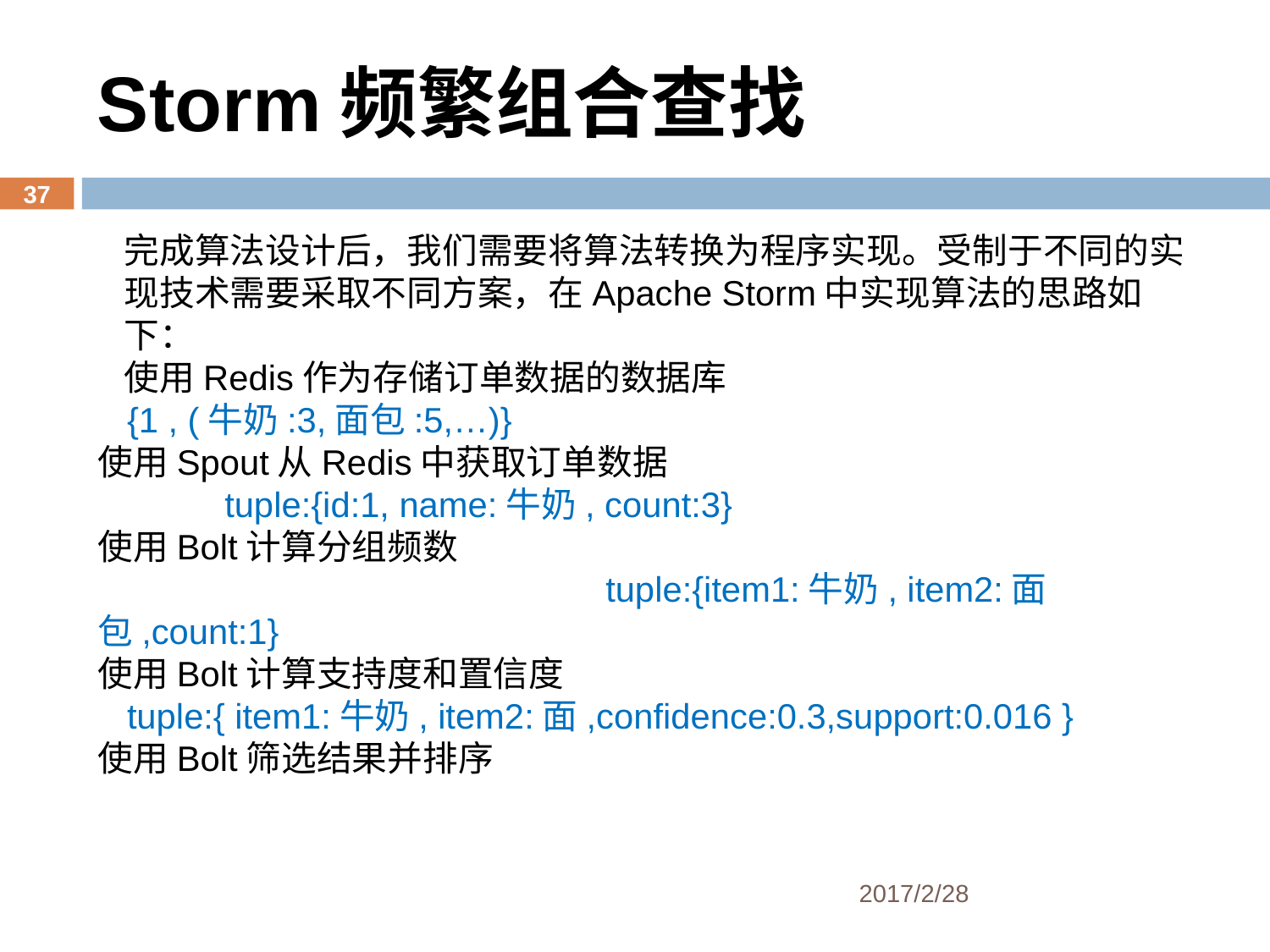

Storm频繁组合查找
完成算法设计后，我们需要将算法转换为程序实现。受制于不同的实现技术需要采取不同方案，在Apache Storm中实现算法的思路如下：
使用Redis作为存储订单数据的数据库
   {1 , (牛奶:3,面包:5,…)}
使用Spout从Redis中获取订单数据
   	tuple:{id:1, name:牛奶, count:3}
使用Bolt计算分组频数
 	 	 		tuple:{item1:牛奶, item2:面包,count:1}
使用Bolt计算支持度和置信度
   tuple:{ item1:牛奶, item2:面,confidence:0.3,support:0.016 }
使用Bolt筛选结果并排序
37
2017/2/28